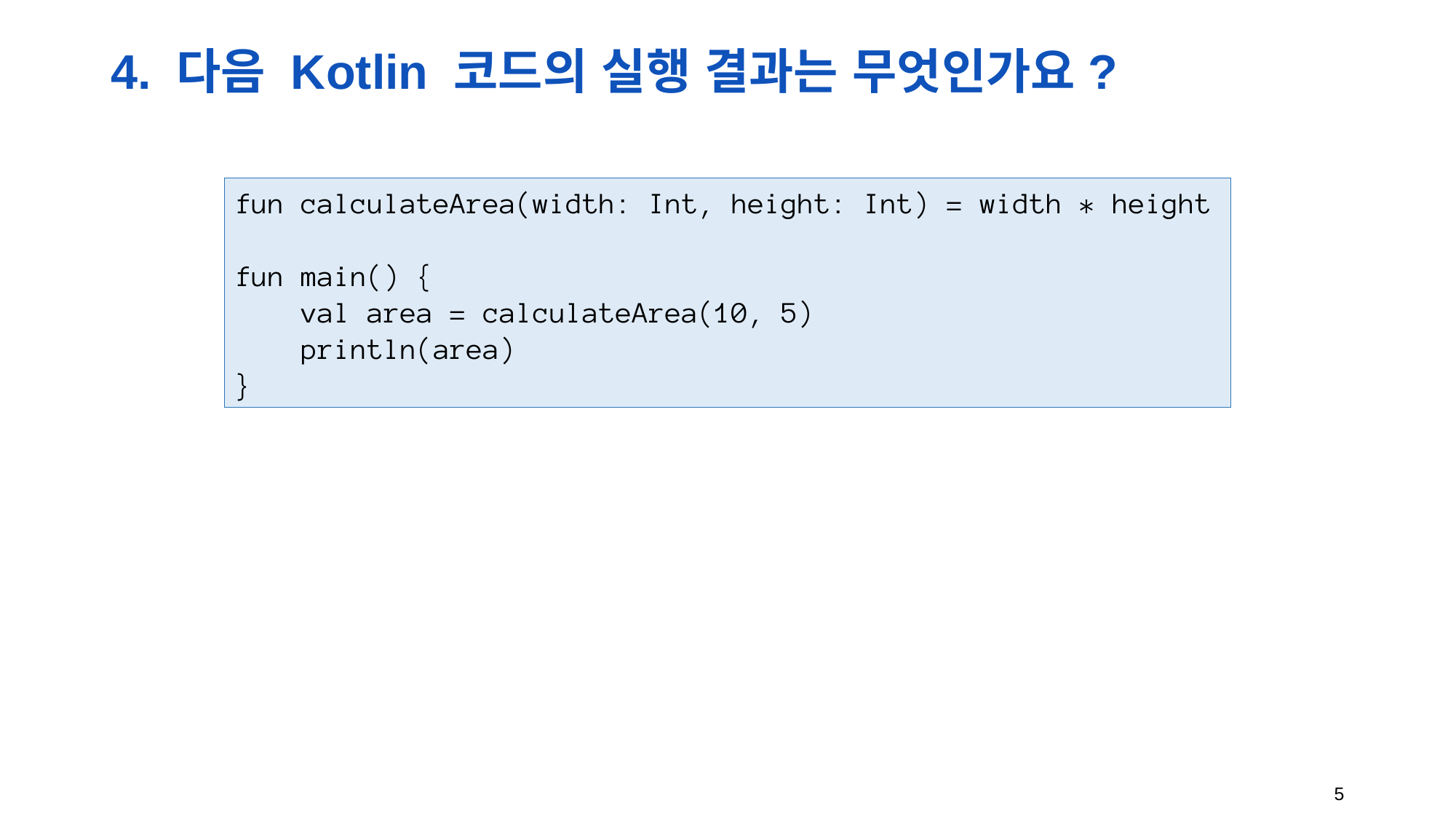

# 4. 다음 Kotlin 코드의 실행 결과는 무엇인가요?
fun calculateArea(width: Int, height: Int) = width * height

fun main() {
    val area = calculateArea(10, 5)
    println(area)
}
5